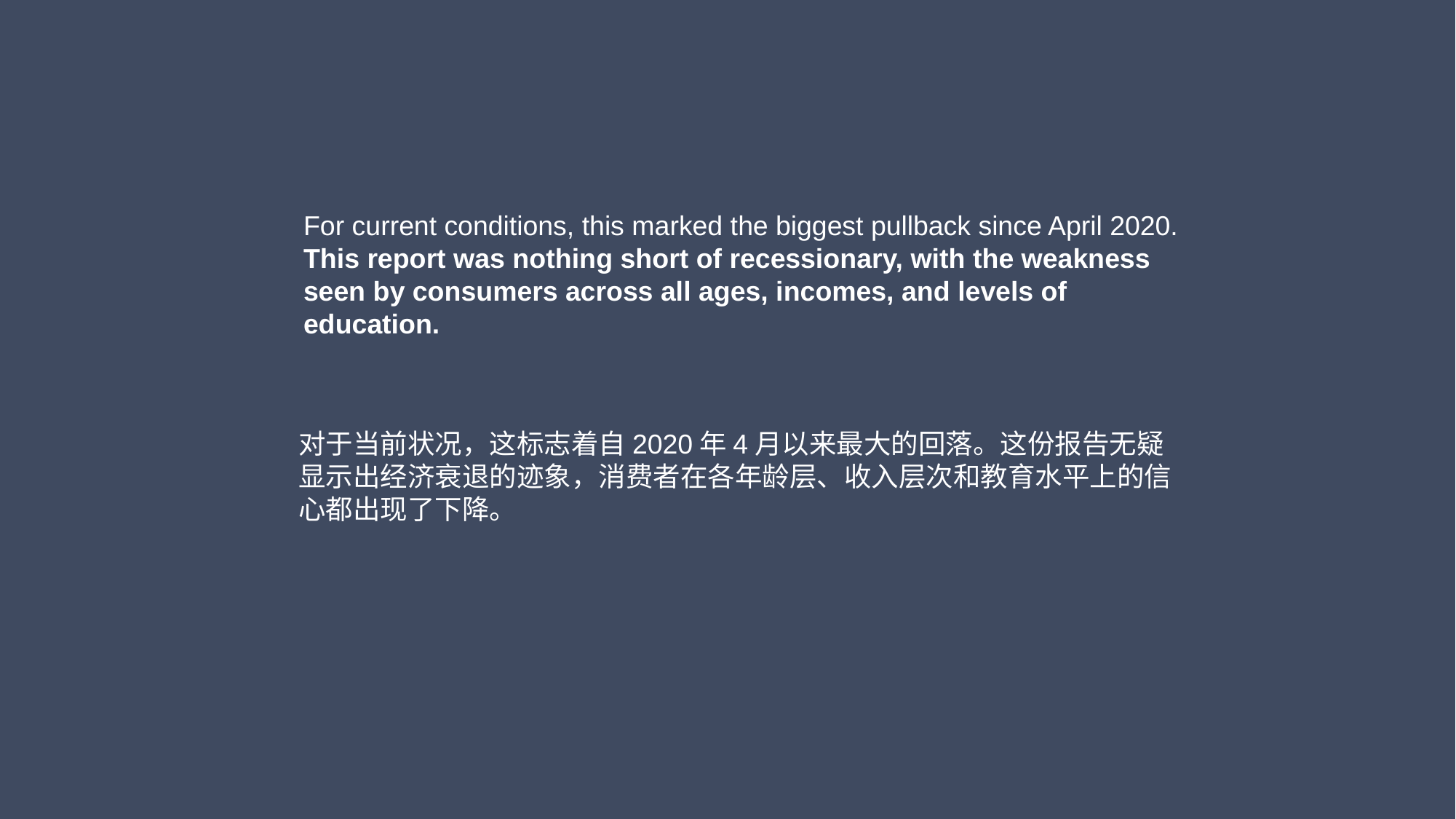

For current conditions, this marked the biggest pullback since April 2020. This report was nothing short of recessionary, with the weakness seen by consumers across all ages, incomes, and levels of education.
对于当前状况，这标志着自2020年4月以来最大的回落。这份报告无疑显示出经济衰退的迹象，消费者在各年龄层、收入层次和教育水平上的信心都出现了下降。